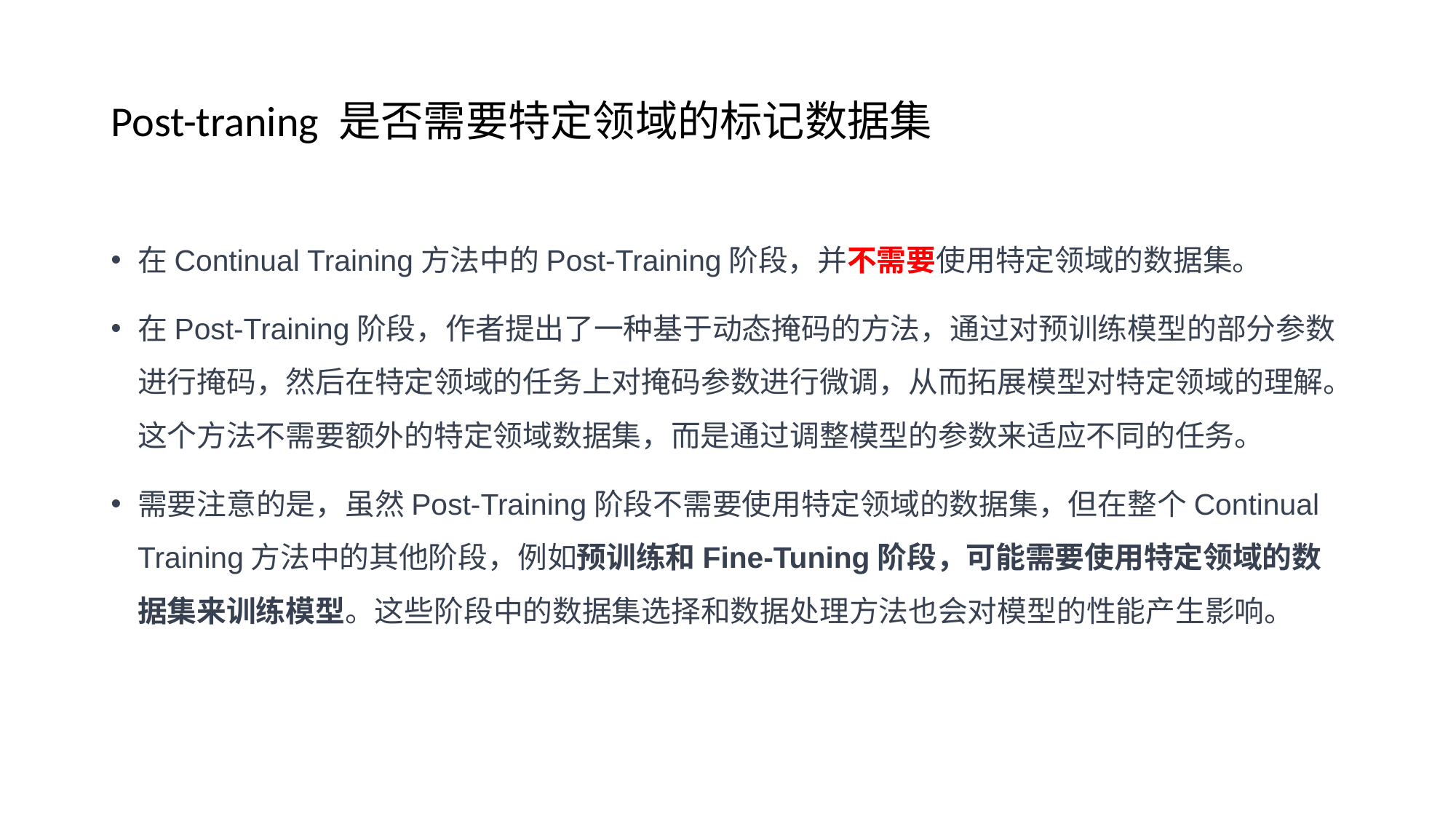

# Post-traning 是否需要特定领域的标记数据集
在Continual Training方法中的Post-Training阶段，并不需要使用特定领域的数据集。
在Post-Training阶段，作者提出了一种基于动态掩码的方法，通过对预训练模型的部分参数进行掩码，然后在特定领域的任务上对掩码参数进行微调，从而拓展模型对特定领域的理解。这个方法不需要额外的特定领域数据集，而是通过调整模型的参数来适应不同的任务。
需要注意的是，虽然Post-Training阶段不需要使用特定领域的数据集，但在整个Continual Training方法中的其他阶段，例如预训练和Fine-Tuning阶段，可能需要使用特定领域的数据集来训练模型。这些阶段中的数据集选择和数据处理方法也会对模型的性能产生影响。